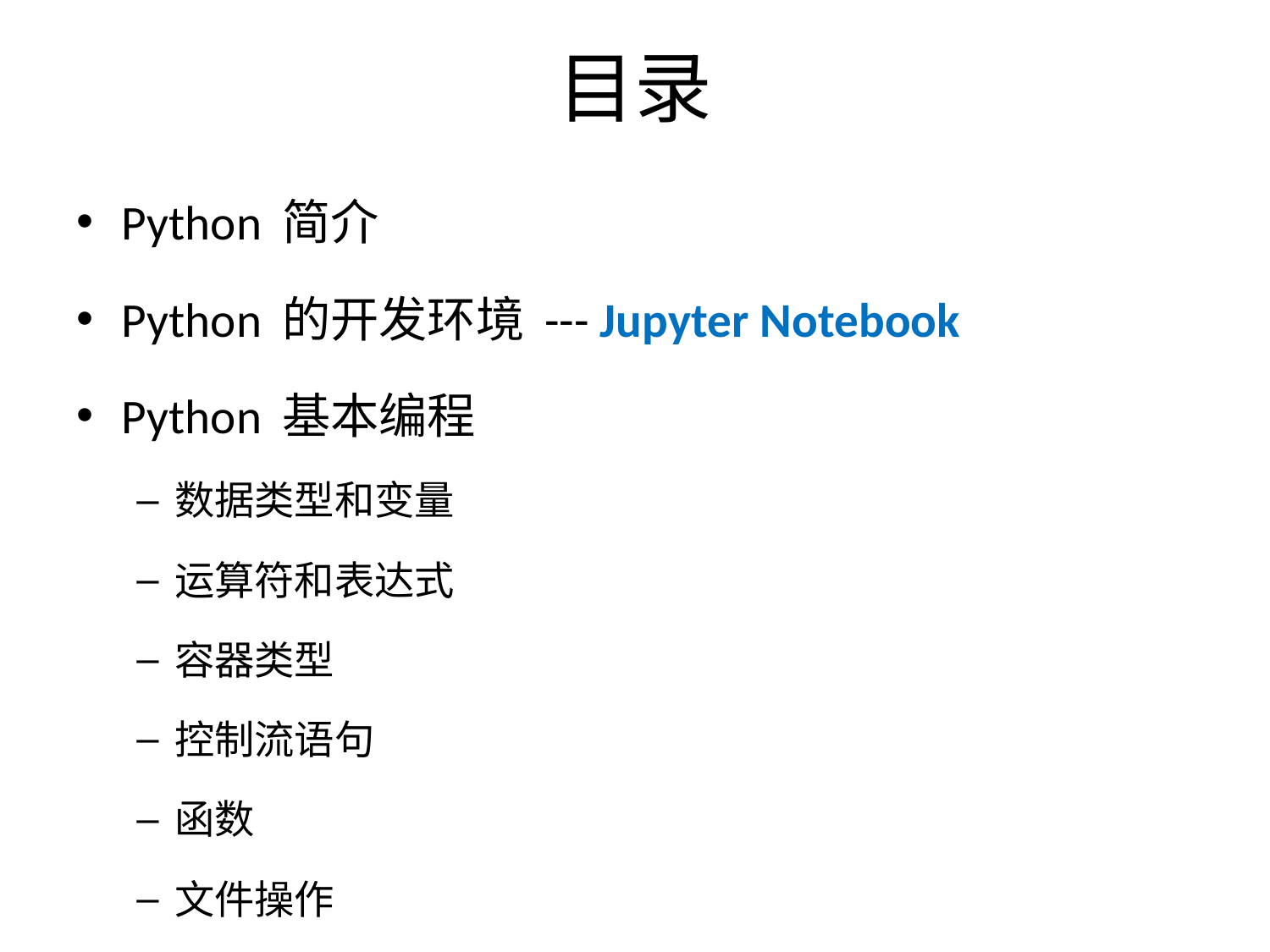

# 目录
Python 简介
Python 的开发环境 --- Jupyter Notebook
Python 基本编程
数据类型和变量
运算符和表达式
容器类型
控制流语句
函数
文件操作